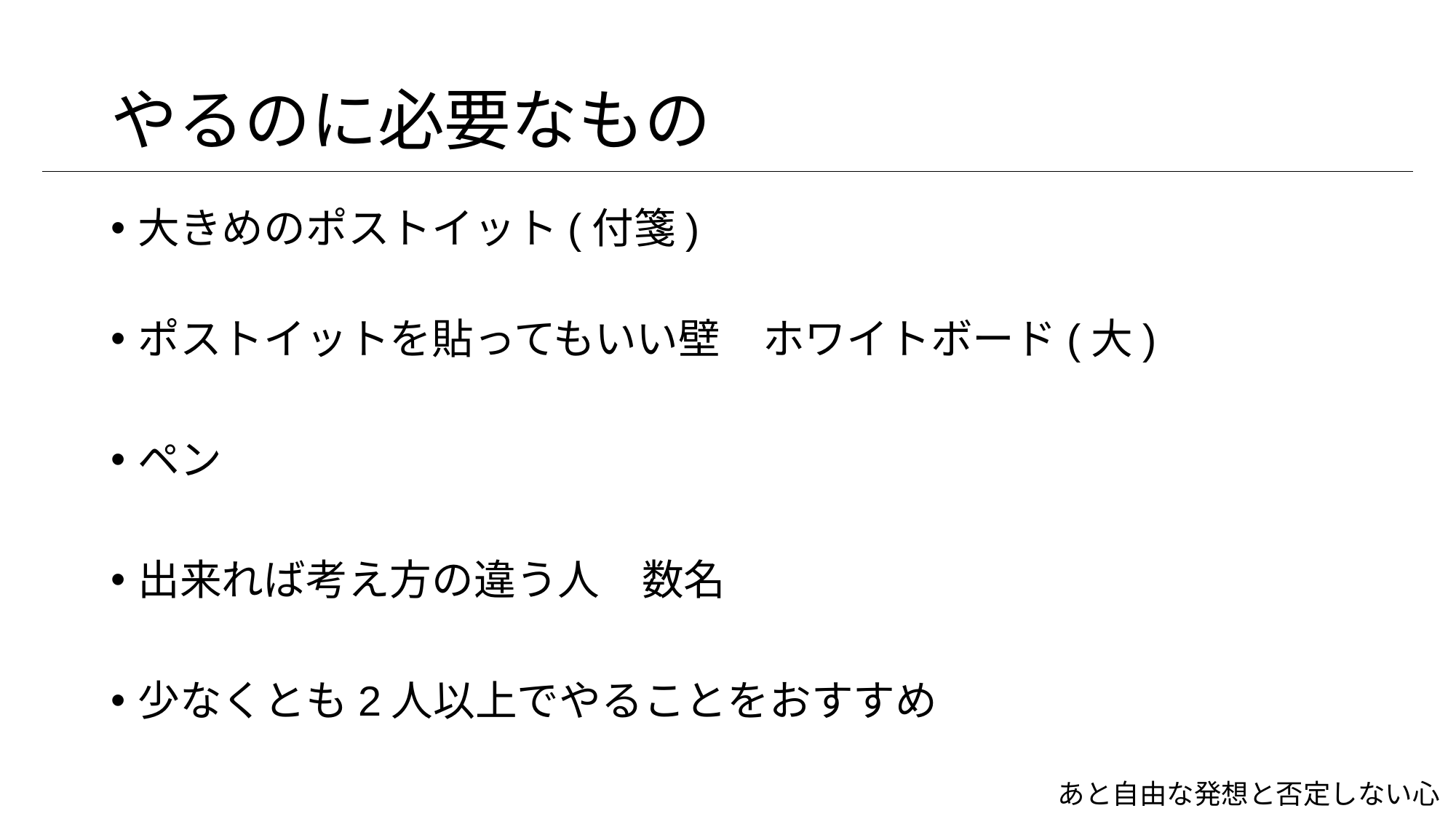

# やるのに必要なもの
大きめのポストイット(付箋)
ポストイットを貼ってもいい壁　ホワイトボード(大)

ペン

出来れば考え方の違う人　数名

少なくとも2人以上でやることをおすすめ

あと自由な発想と否定しない心